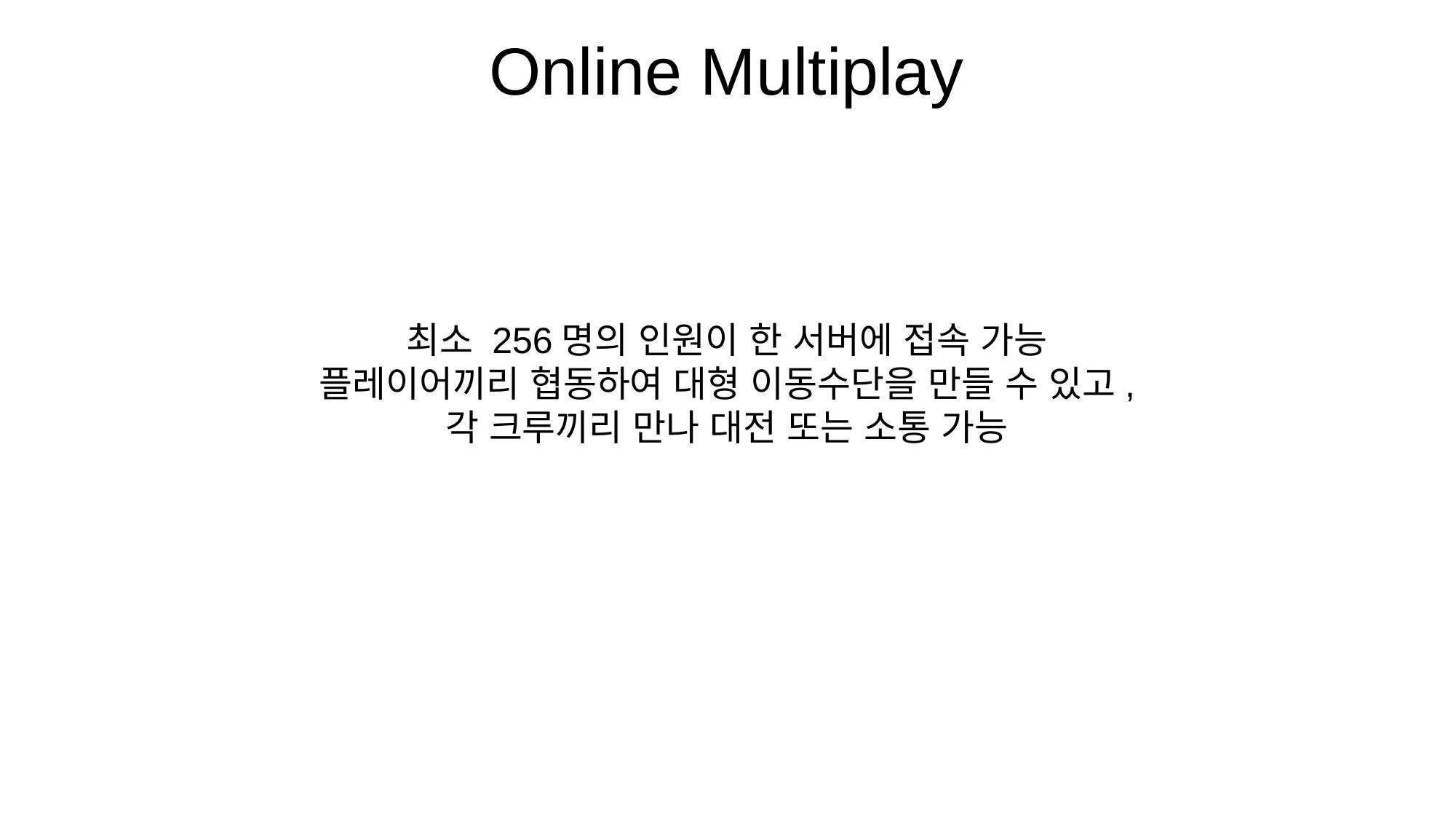

Online Multiplay
최소 256명의 인원이 한 서버에 접속 가능
플레이어끼리 협동하여 대형 이동수단을 만들 수 있고,
각 크루끼리 만나 대전 또는 소통 가능